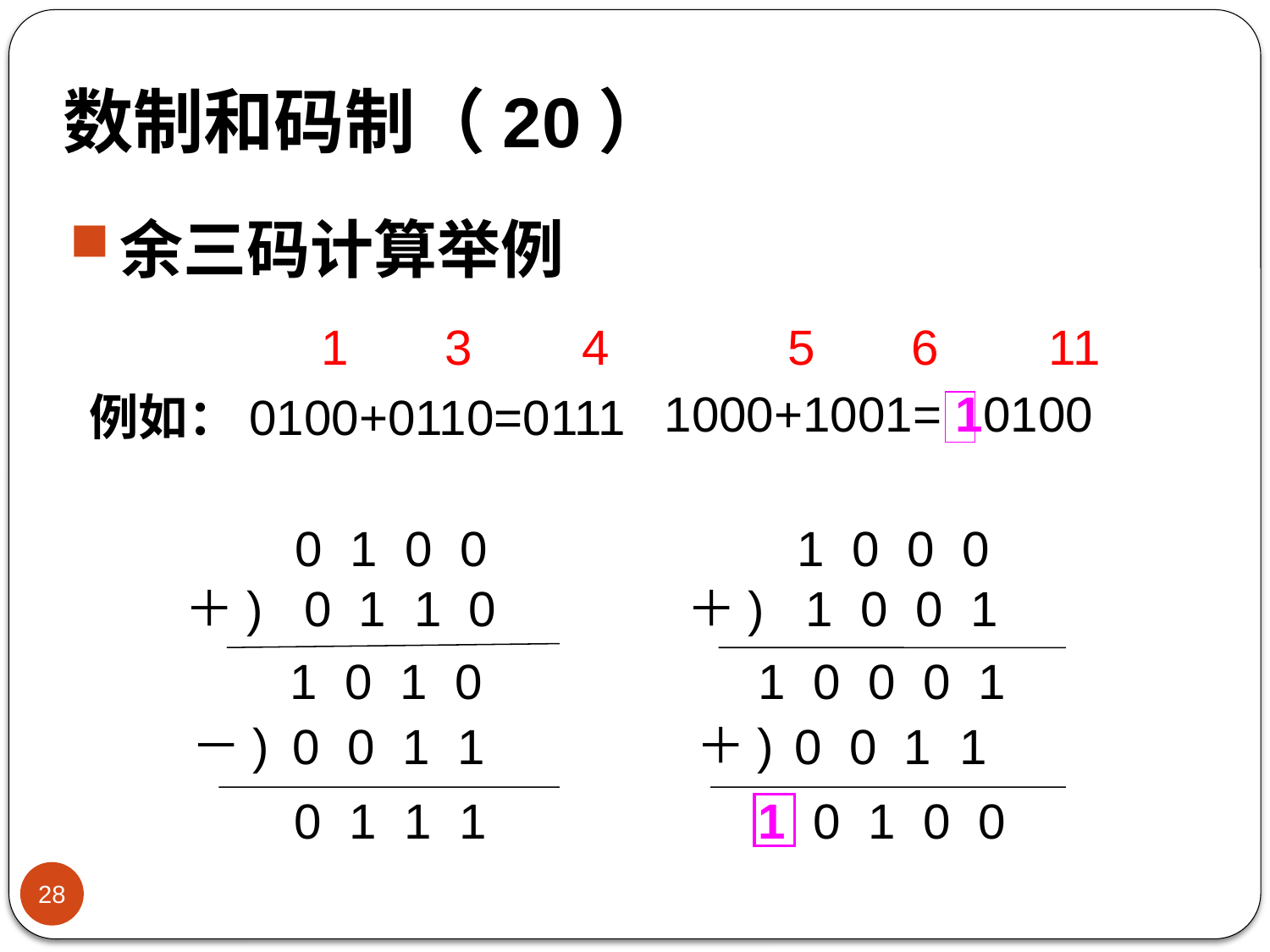

# 数制和码制（20）
余三码计算举例
     1       3        4             5       6        11
1000+1001= 10100

例如：0100+0110=0111
        0  1  0  0
＋)   0  1  1  0

1  0  1  0
        1  0  0  0
＋)   1  0  0  1
  1  0  0  0  1

－)
0  0  1  1
0  1  1  1

＋)
0  0  1  1
  1  0  1  0  0

28